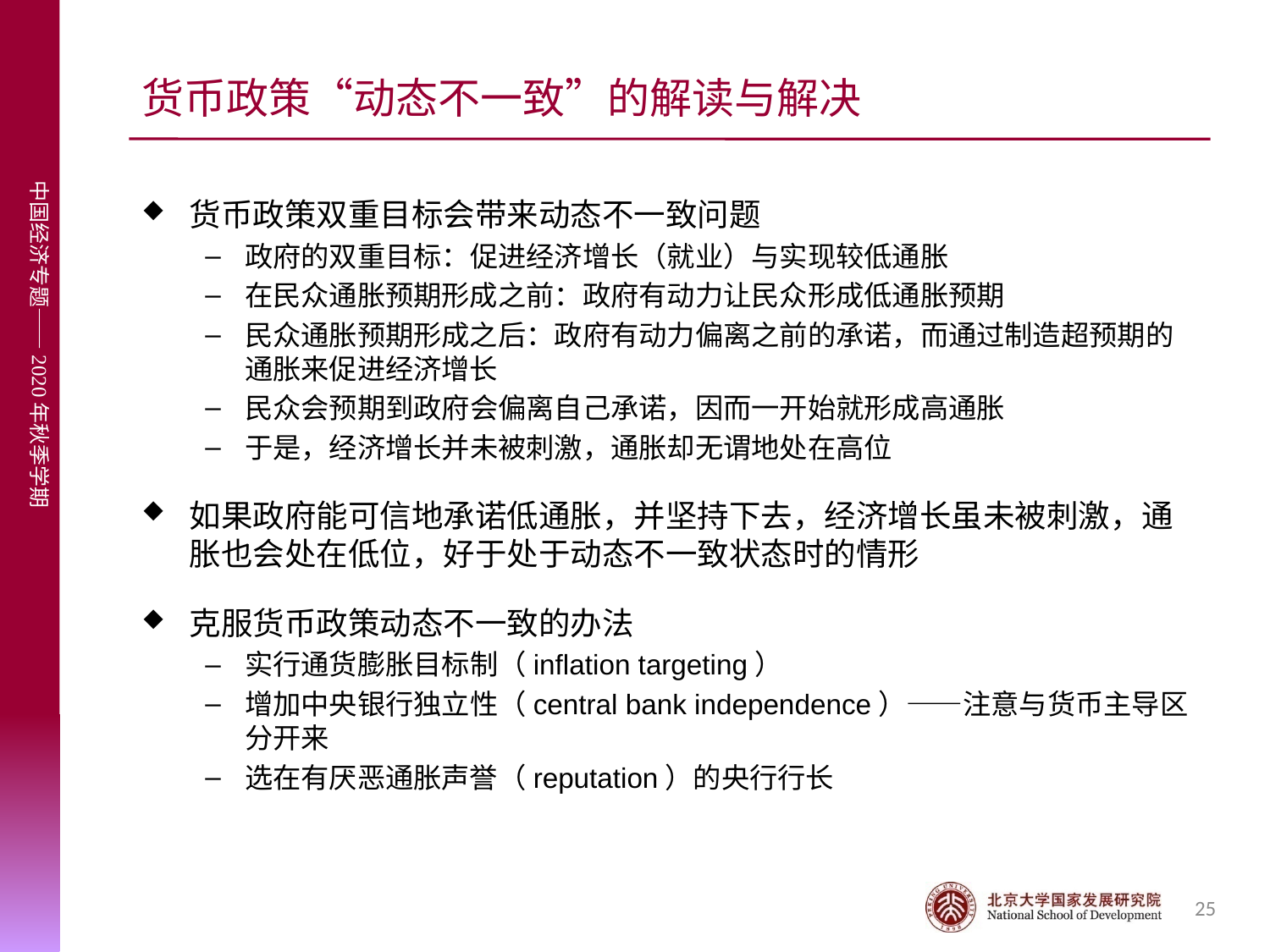

# 货币政策“动态不一致”的解读与解决
货币政策双重目标会带来动态不一致问题
政府的双重目标：促进经济增长（就业）与实现较低通胀
在民众通胀预期形成之前：政府有动力让民众形成低通胀预期
民众通胀预期形成之后：政府有动力偏离之前的承诺，而通过制造超预期的通胀来促进经济增长
民众会预期到政府会偏离自己承诺，因而一开始就形成高通胀
于是，经济增长并未被刺激，通胀却无谓地处在高位
如果政府能可信地承诺低通胀，并坚持下去，经济增长虽未被刺激，通胀也会处在低位，好于处于动态不一致状态时的情形
克服货币政策动态不一致的办法
实行通货膨胀目标制（inflation targeting）
增加中央银行独立性（central bank independence）——注意与货币主导区分开来
选在有厌恶通胀声誉（reputation）的央行行长

25